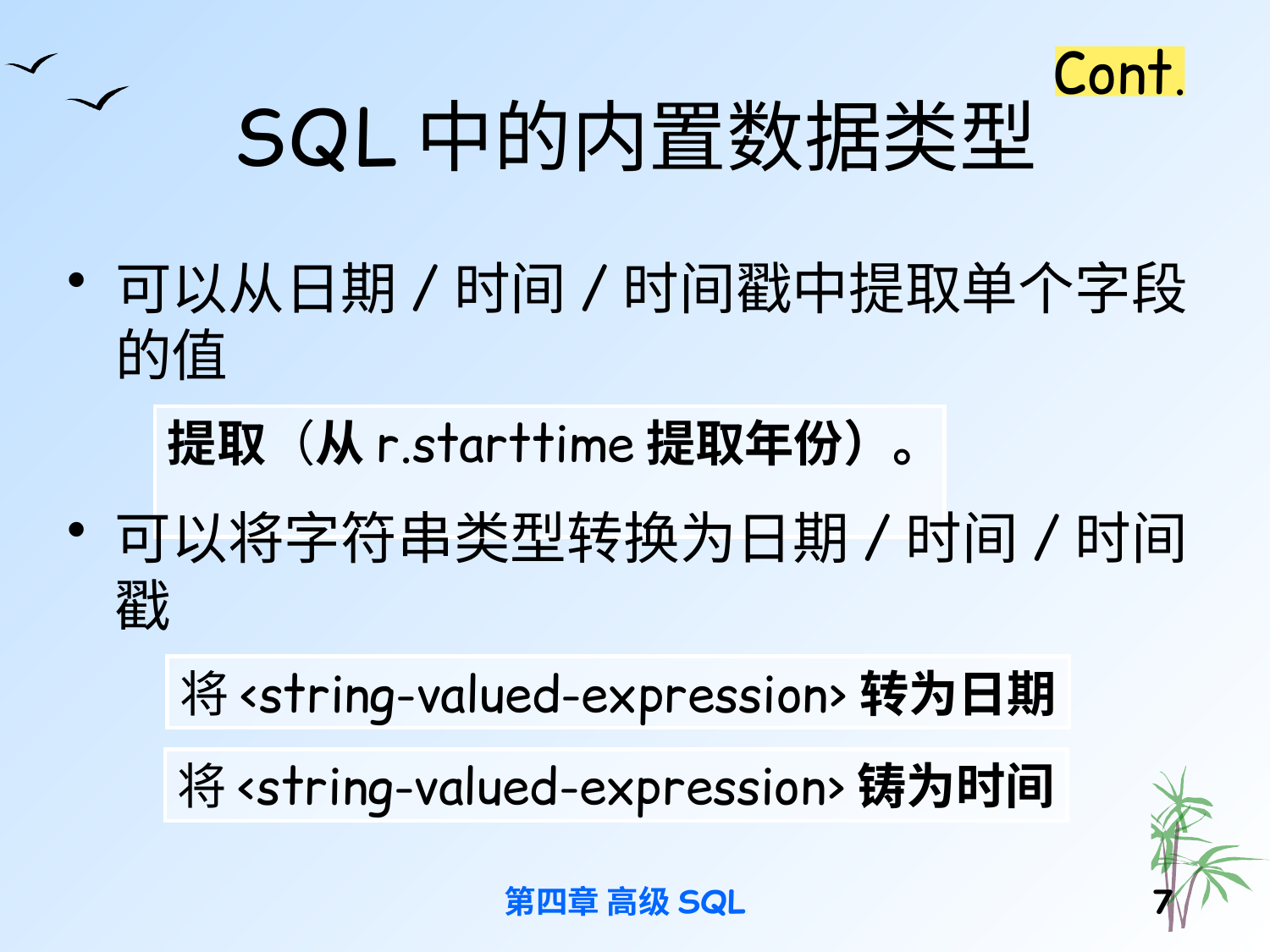

Cont.
# SQL中的内置数据类型
可以从日期/时间/时间戳中提取单个字段的值
提取（从r.starttime提取年份）。
可以将字符串类型转换为日期/时间/时间戳
将<string-valued-expression>转为日期
将<string-valued-expression>铸为时间
第四章 高级SQL
7